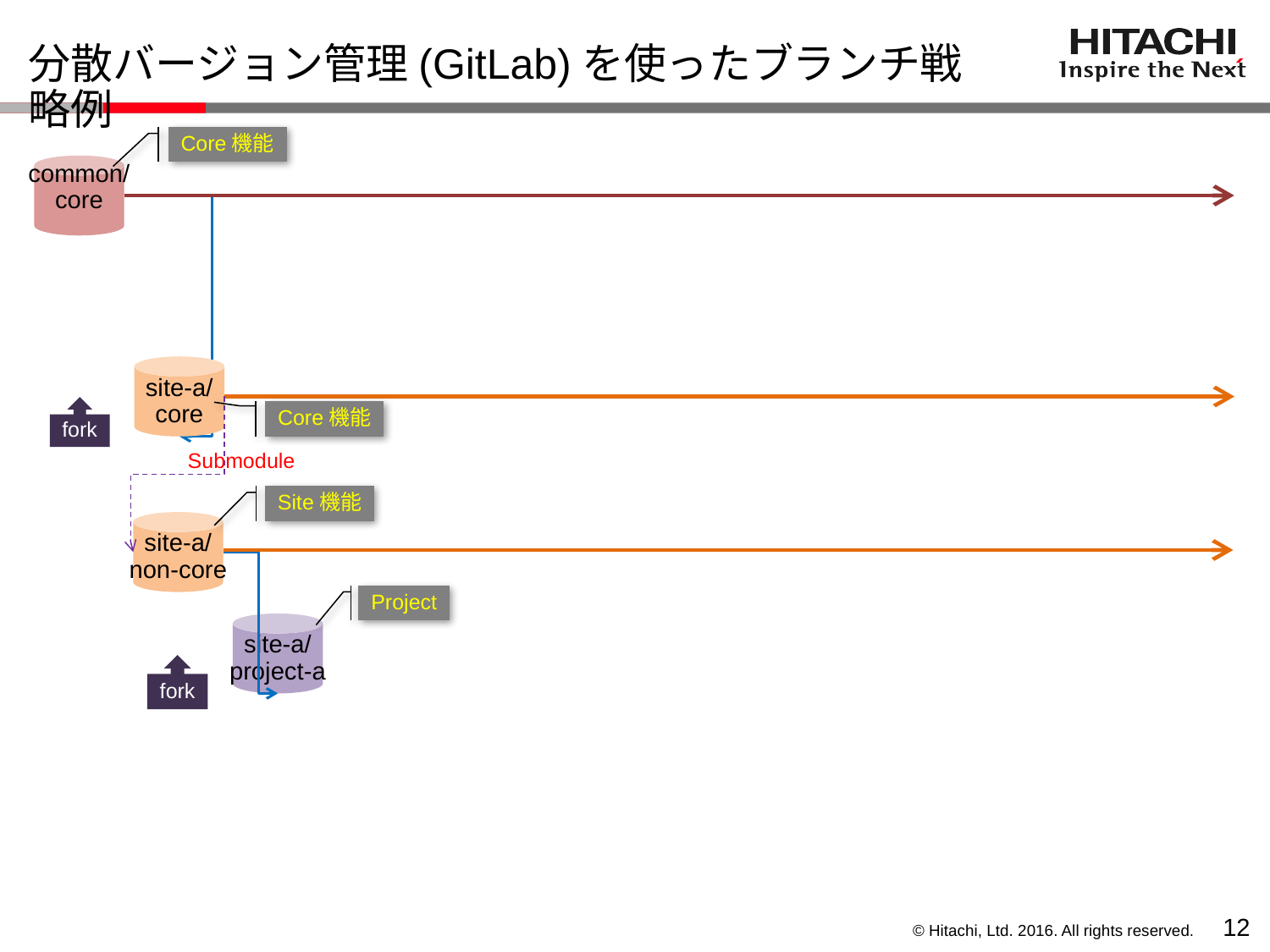

# 分散バージョン管理(GitLab)を使ったブランチ戦略例
Core機能
common/
core

site-a/
core
fork
Core機能
Submodule
Site機能
site-a/
non-core
Project
site-a/
project-a
fork
12